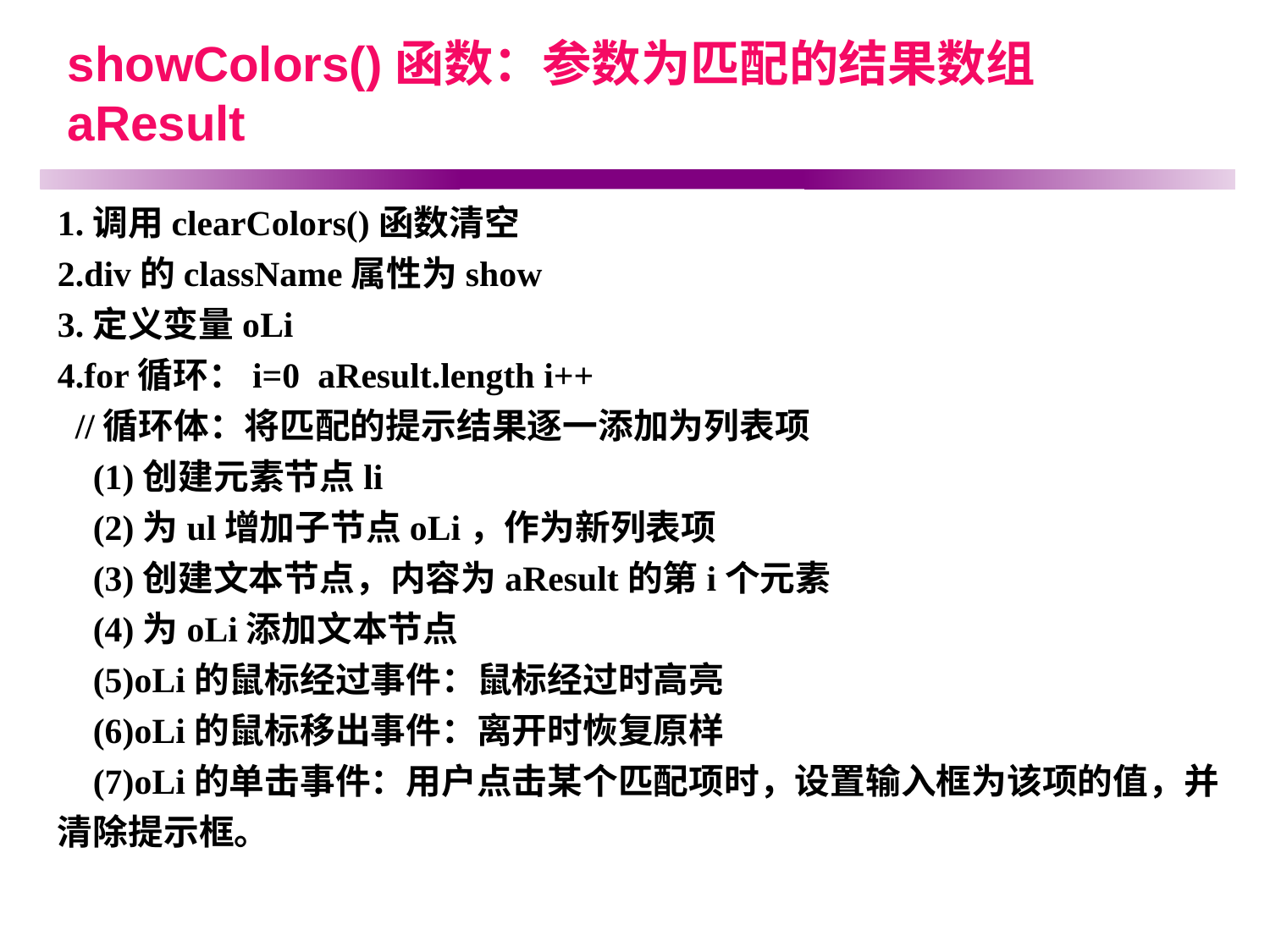

# showColors()函数：参数为匹配的结果数组aResult
1.调用clearColors()函数清空
2.div的className属性为show
3.定义变量oLi
4.for循环：i=0  aResult.length i++
  //循环体：将匹配的提示结果逐一添加为列表项
    (1)创建元素节点li
    (2)为ul增加子节点oLi，作为新列表项
    (3)创建文本节点，内容为aResult的第i个元素
    (4)为oLi添加文本节点
    (5)oLi的鼠标经过事件：鼠标经过时高亮
    (6)oLi的鼠标移出事件：离开时恢复原样
    (7)oLi的单击事件：用户点击某个匹配项时，设置输入框为该项的值，并清除提示框。